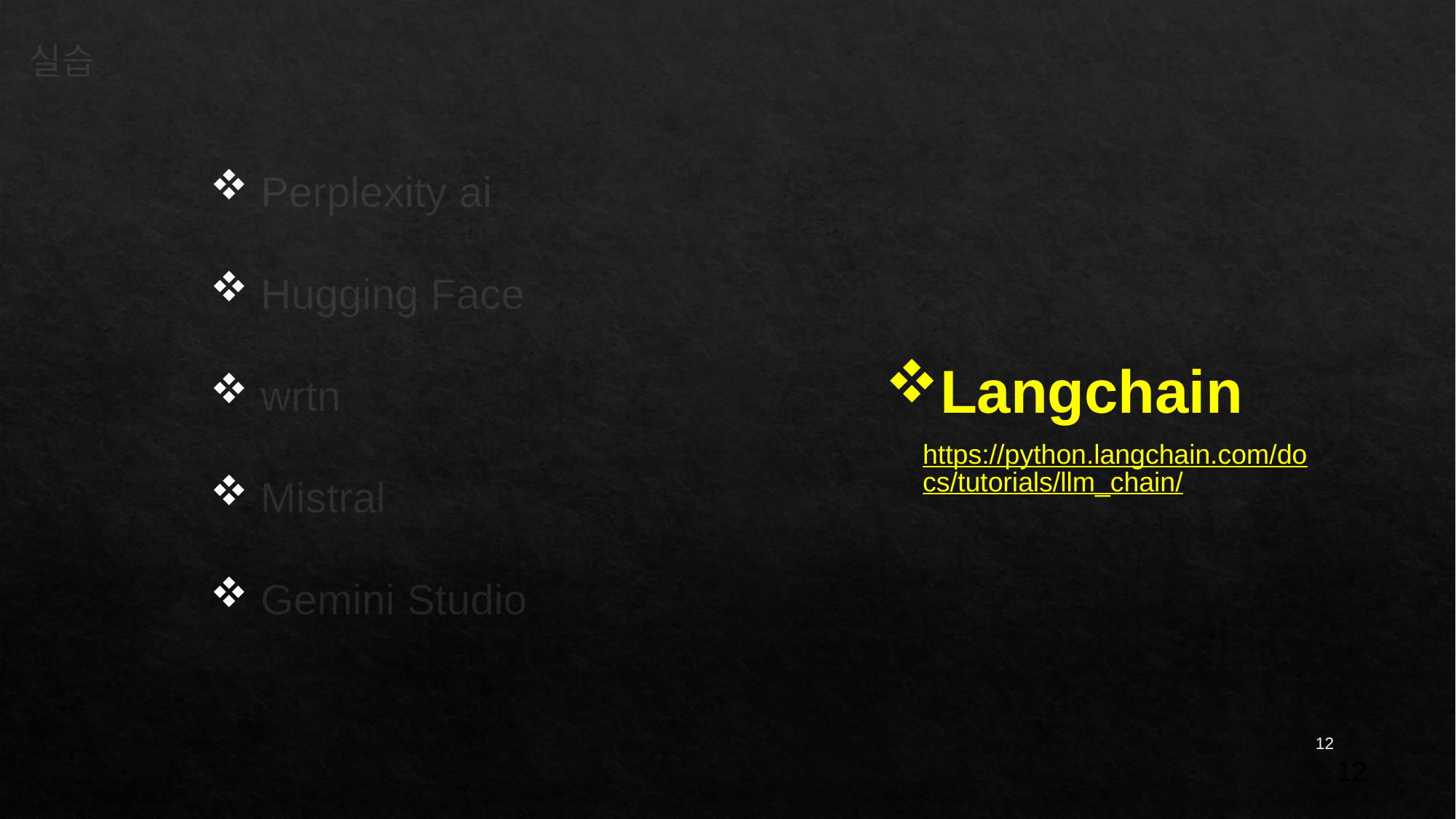

실습
 Perplexity ai
 Hugging Face
 wrtn
 Mistral
 Gemini Studio

Langchain
https://python.langchain.com/docs/tutorials/llm_chain/
12
12